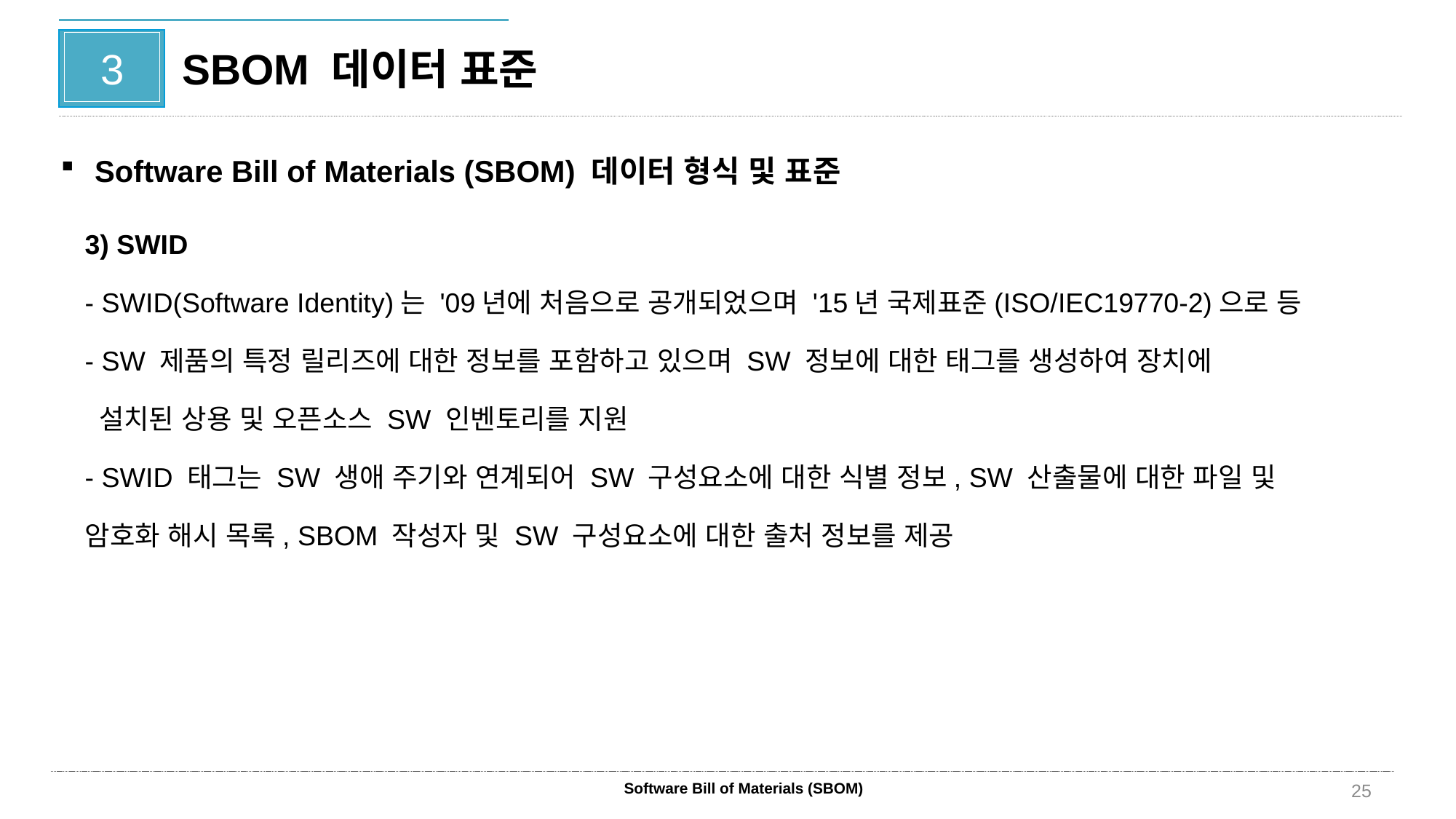

3
SBOM 데이터 표준
Software Bill of Materials (SBOM) 데이터 형식 및 표준
3) SWID
- SWID(Software Identity)는 '09년에 처음으로 공개되었으며 '15년 국제표준(ISO/IEC19770-2)으로 등
- SW 제품의 특정 릴리즈에 대한 정보를 포함하고 있으며 SW 정보에 대한 태그를 생성하여 장치에
 설치된 상용 및 오픈소스 SW 인벤토리를 지원
- SWID 태그는 SW 생애 주기와 연계되어 SW 구성요소에 대한 식별 정보, SW 산출물에 대한 파일 및
암호화 해시 목록, SBOM 작성자 및 SW 구성요소에 대한 출처 정보를 제공